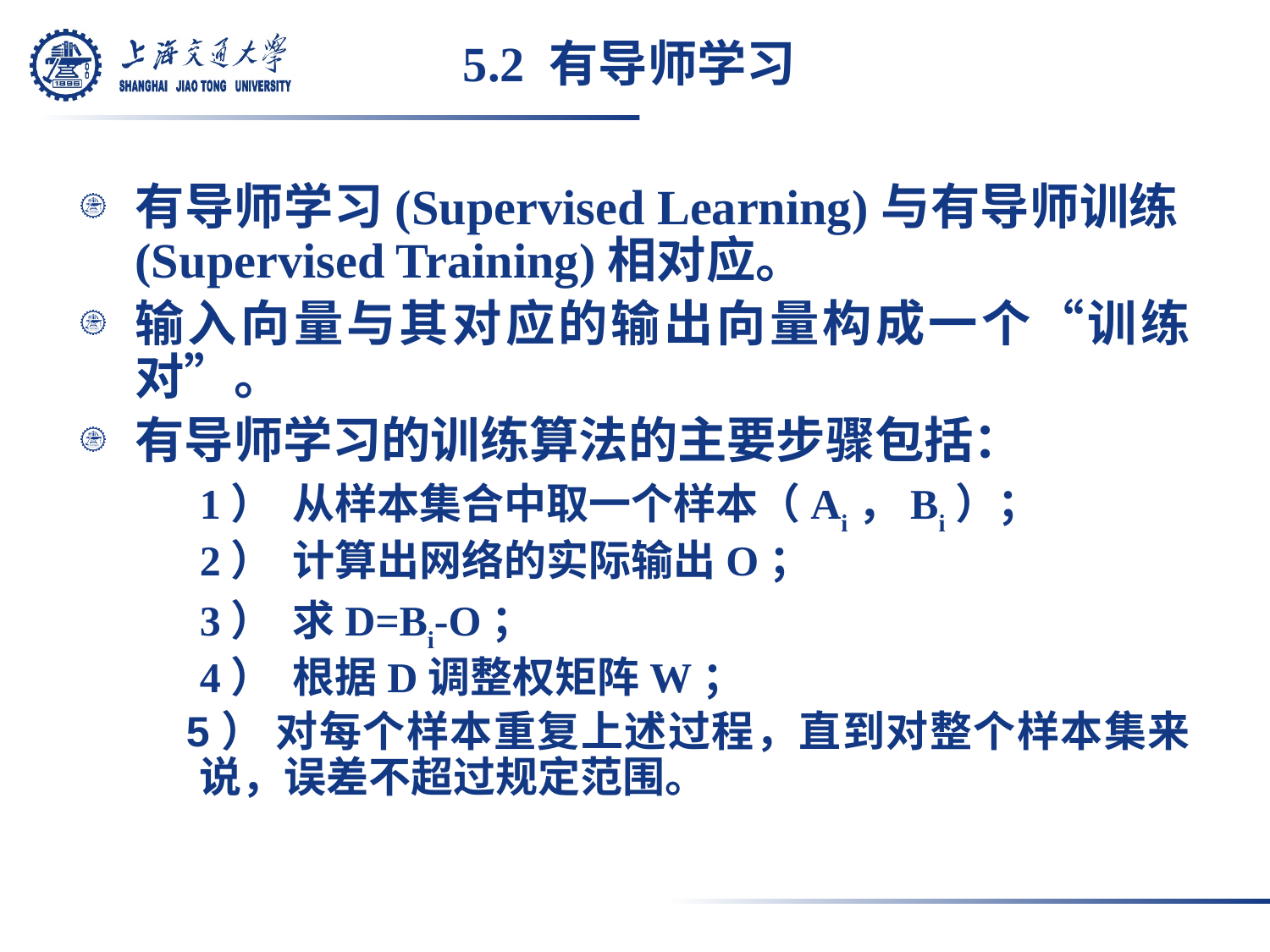

# 5.2 有导师学习
有导师学习(Supervised Learning)与有导师训练(Supervised Training)相对应。
输入向量与其对应的输出向量构成一个“训练对”。
有导师学习的训练算法的主要步骤包括：
	1）  从样本集合中取一个样本（Ai，Bi）；
	2）  计算出网络的实际输出O；
	3）  求D=Bi-O；
	4）  根据D调整权矩阵W；
  5） 对每个样本重复上述过程，直到对整个样本集来说，误差不超过规定范围。